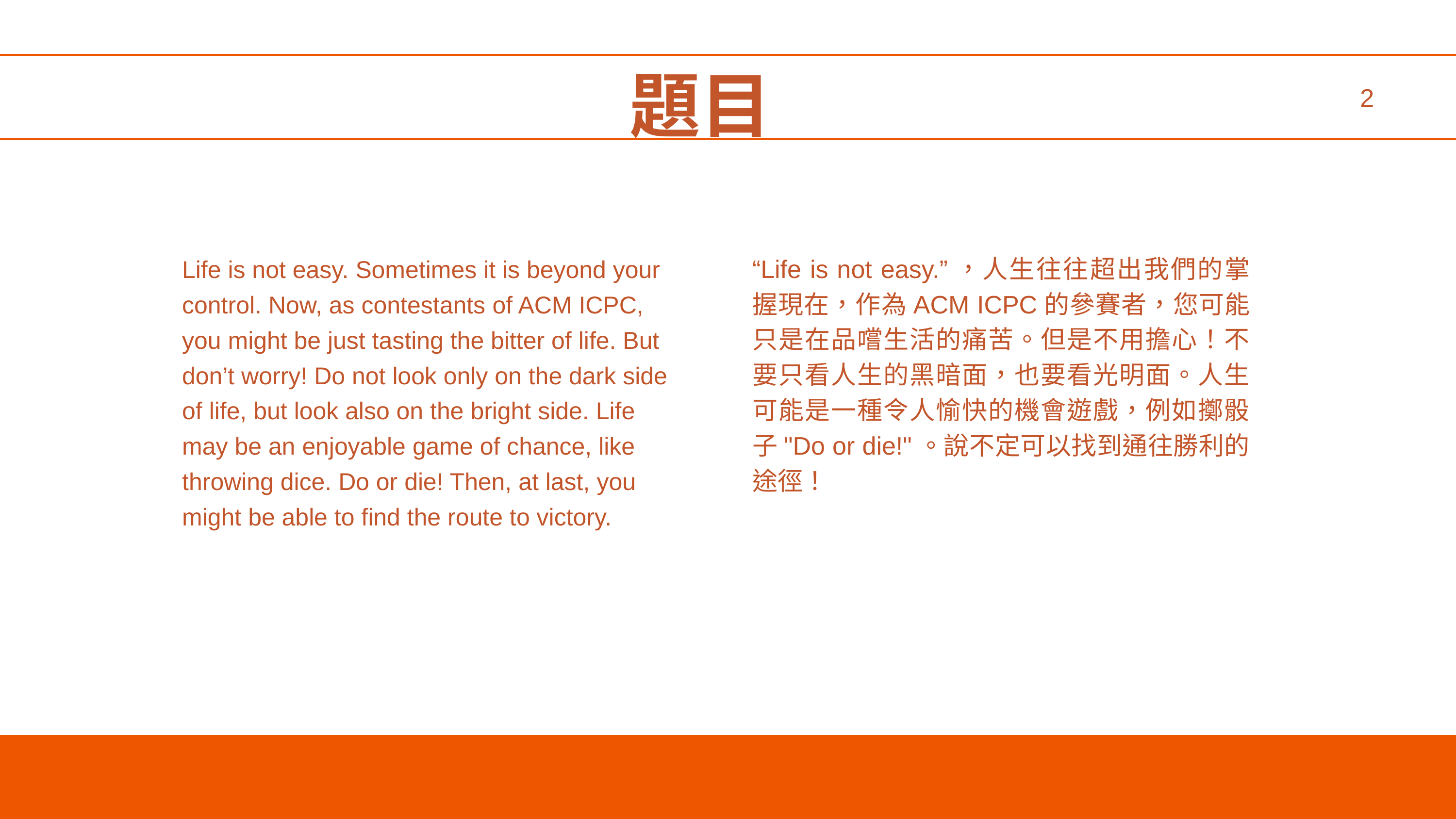

題目

2
Life is not easy. Sometimes it is beyond your control. Now, as contestants of ACM ICPC, you might be just tasting the bitter of life. But don’t worry! Do not look only on the dark side of life, but look also on the bright side. Life may be an enjoyable game of chance, like throwing dice. Do or die! Then, at last, you might be able to find the route to victory.
“Life is not easy.”，人生往往超出我們的掌握現在，作為ACM ICPC的參賽者，您可能只是在品嚐生活的痛苦。但是不用擔心！不要只看人生的黑暗面，也要看光明面。人生可能是一種令人愉快的機會遊戲，例如擲骰子"Do or die!"。說不定可以找到通往勝利的途徑！